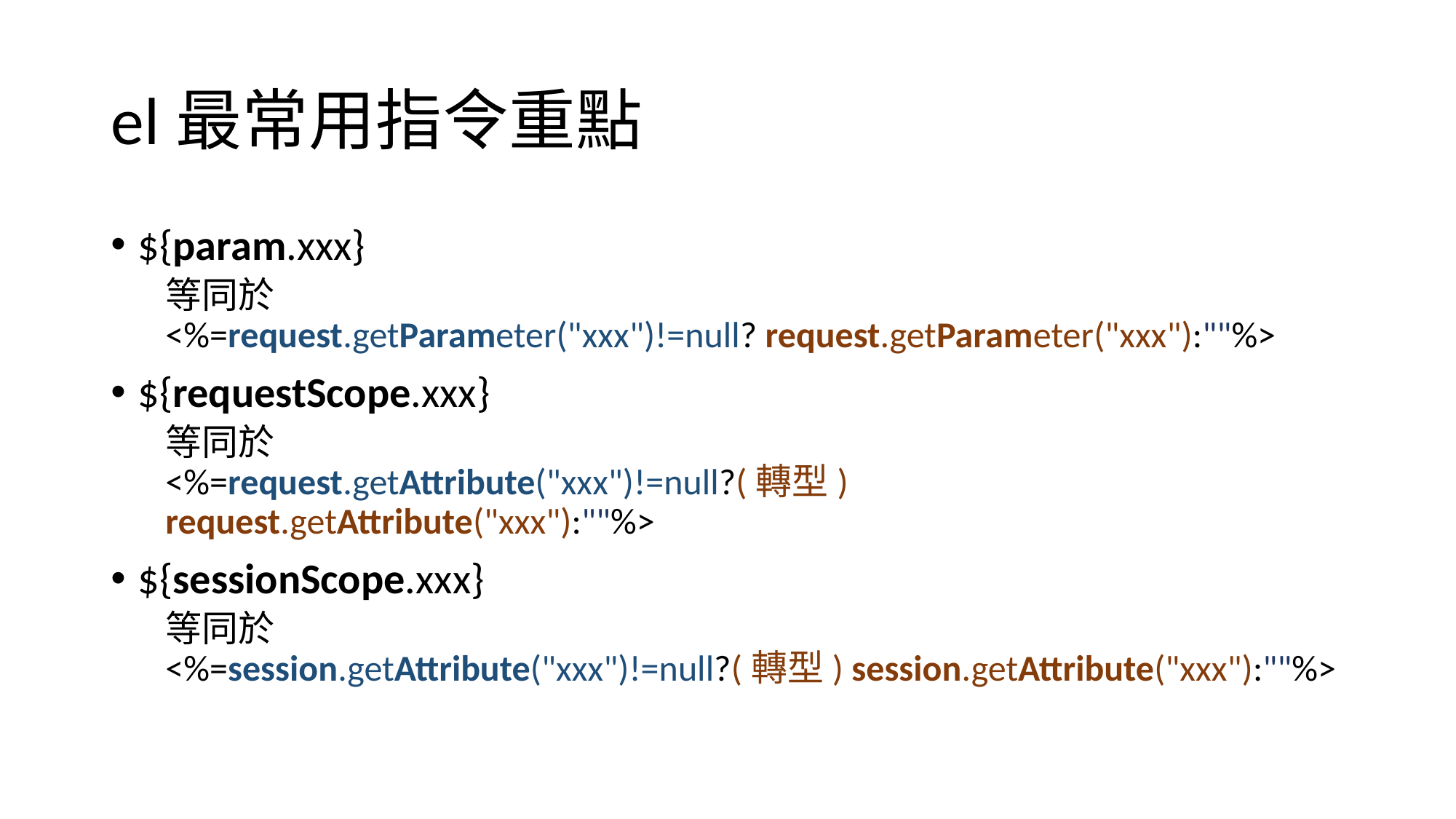

# el最常用指令重點
${param.xxx}
等同於
<%=request.getParameter("xxx")!=null? request.getParameter("xxx"):""%>
${requestScope.xxx}
等同於
<%=request.getAttribute("xxx")!=null?(轉型) request.getAttribute("xxx"):""%>
${sessionScope.xxx}
等同於
<%=session.getAttribute("xxx")!=null?(轉型) session.getAttribute("xxx"):""%>